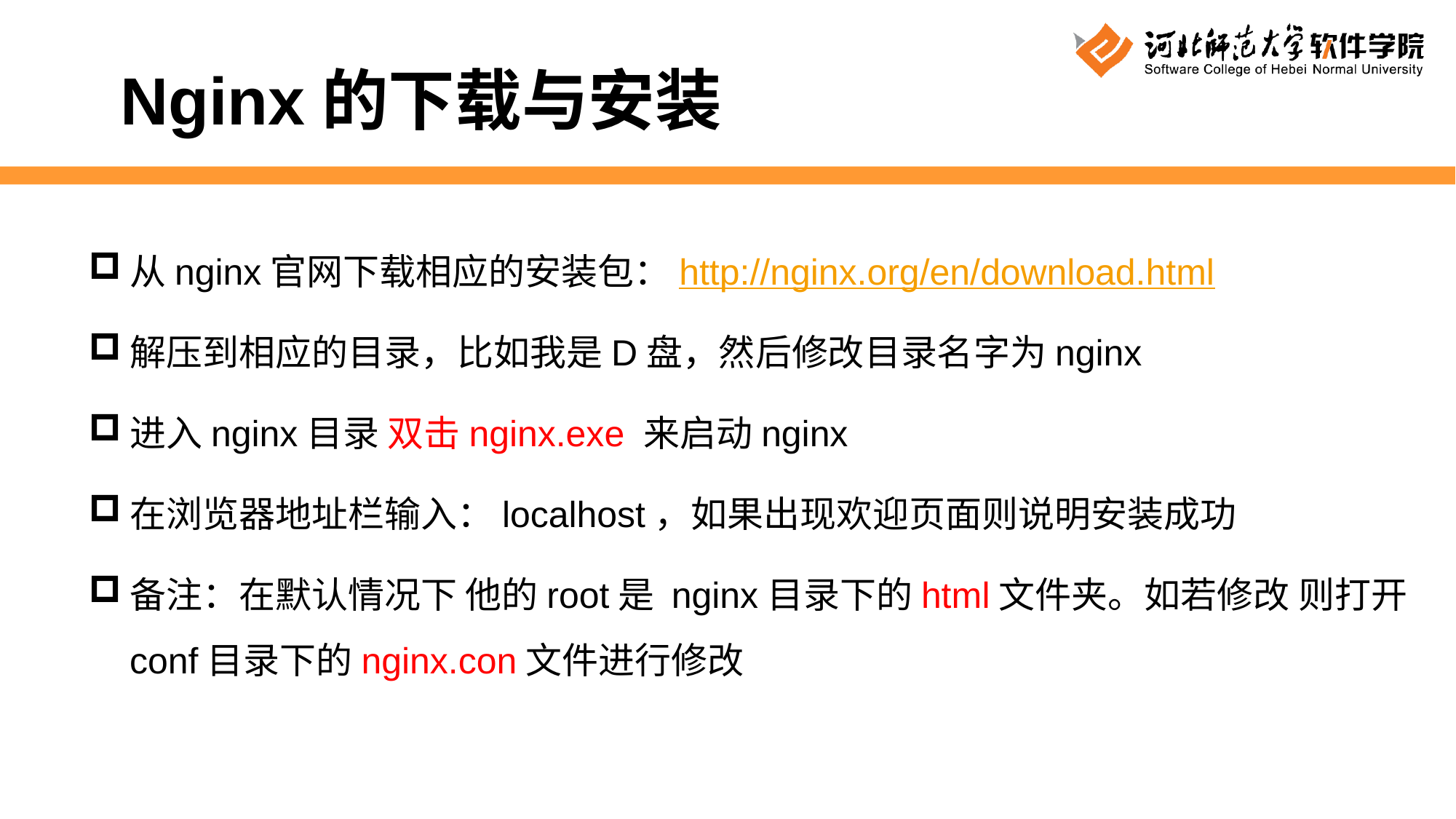

Nginx的下载与安装
从nginx官网下载相应的安装包：http://nginx.org/en/download.html
解压到相应的目录，比如我是D盘，然后修改目录名字为nginx
进入nginx目录 双击nginx.exe 来启动nginx
在浏览器地址栏输入：localhost，如果出现欢迎页面则说明安装成功
备注：在默认情况下 他的root是 nginx目录下的html文件夹。如若修改 则打开conf目录下的nginx.con文件进行修改